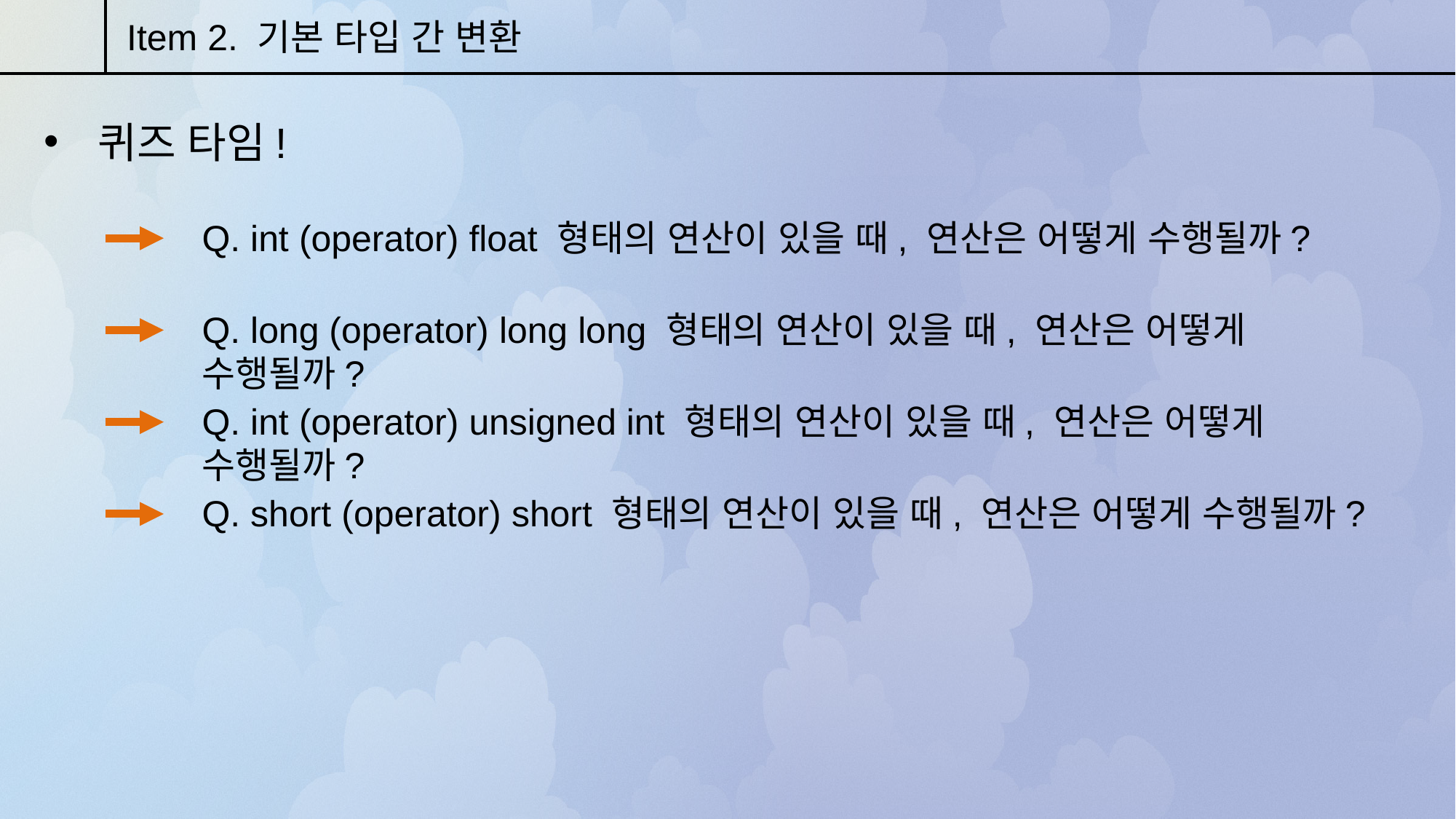

Item 2. 기본 타입 간 변환
 퀴즈 타임!
Q. int (operator) float 형태의 연산이 있을 때, 연산은 어떻게 수행될까?
Q. long (operator) long long 형태의 연산이 있을 때, 연산은 어떻게 수행될까?
Q. int (operator) unsigned int 형태의 연산이 있을 때, 연산은 어떻게 수행될까?
Q. short (operator) short 형태의 연산이 있을 때, 연산은 어떻게 수행될까?